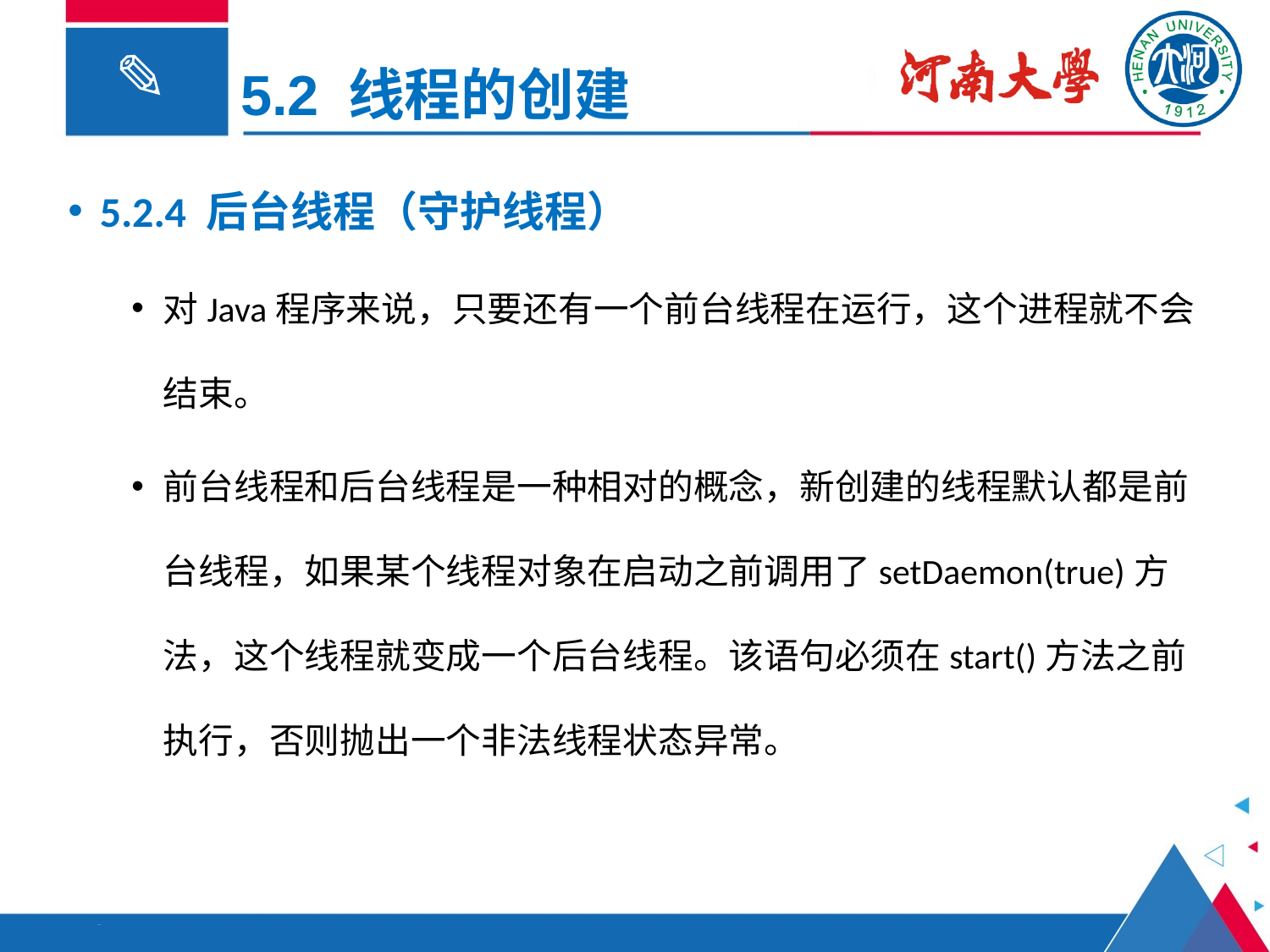

5.2 线程的创建
5.2.4 后台线程（守护线程）
对Java程序来说，只要还有一个前台线程在运行，这个进程就不会结束。
前台线程和后台线程是一种相对的概念，新创建的线程默认都是前台线程，如果某个线程对象在启动之前调用了setDaemon(true)方法，这个线程就变成一个后台线程。该语句必须在start()方法之前执行，否则抛出一个非法线程状态异常。